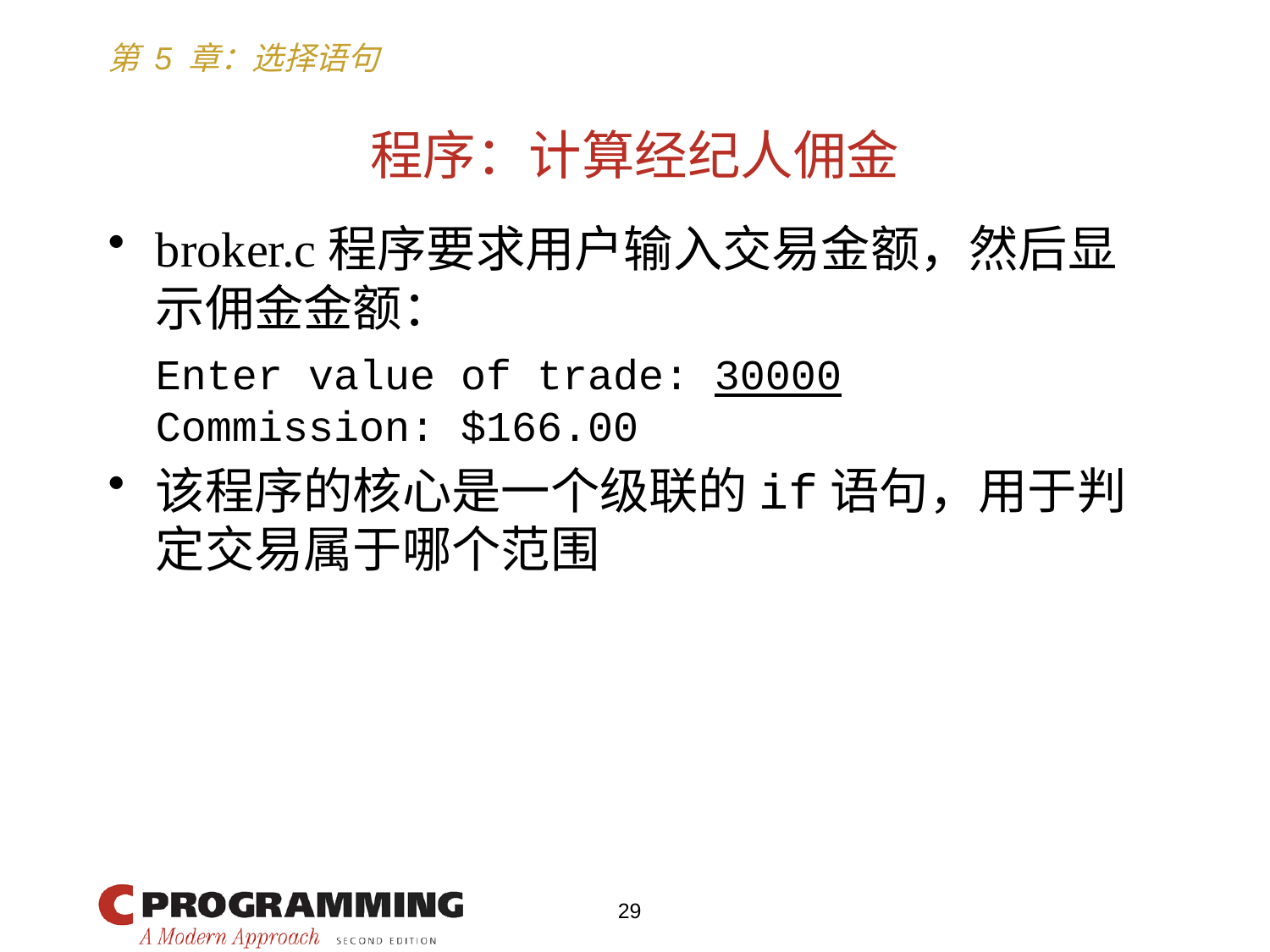

# 程序：计算经纪人佣金
broker.c程序要求用户输入交易金额，然后显示佣金金额：
	Enter value of trade: 30000
	Commission: $166.00
该程序的核心是一个级联的if语句，用于判定交易属于哪个范围

29